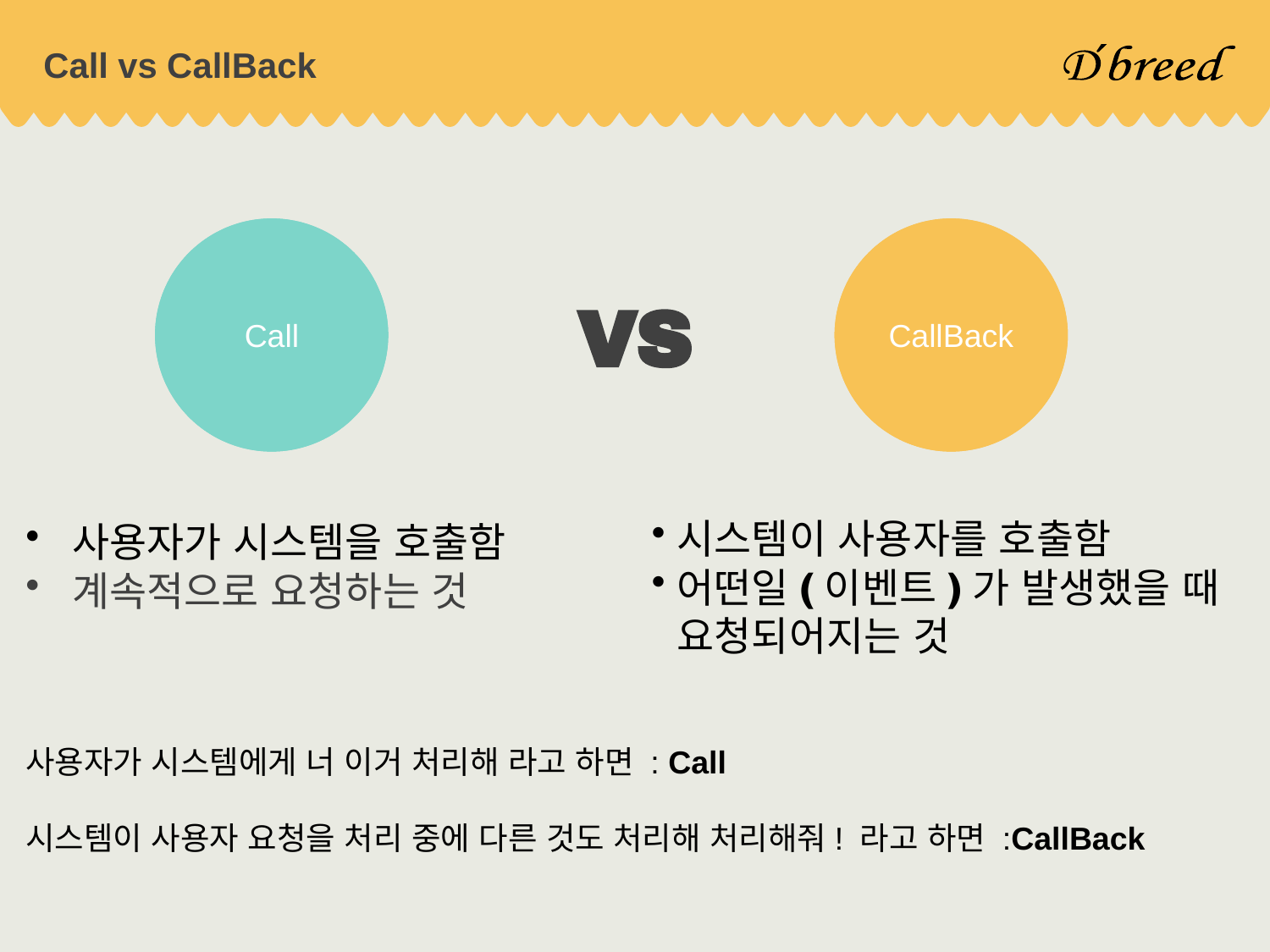

# Call vs CallBack
Call
CallBack
기존 함수
콜백함수
VS
시스템이 사용자를 호출함
어떤일(이벤트)가 발생했을 때 요청되어지는 것
 사용자가 시스템을 호출함
 계속적으로 요청하는 것
사용자가 시스템에게 너 이거 처리해 라고 하면 : Call
시스템이 사용자 요청을 처리 중에 다른 것도 처리해 처리해줘! 라고 하면 :CallBack